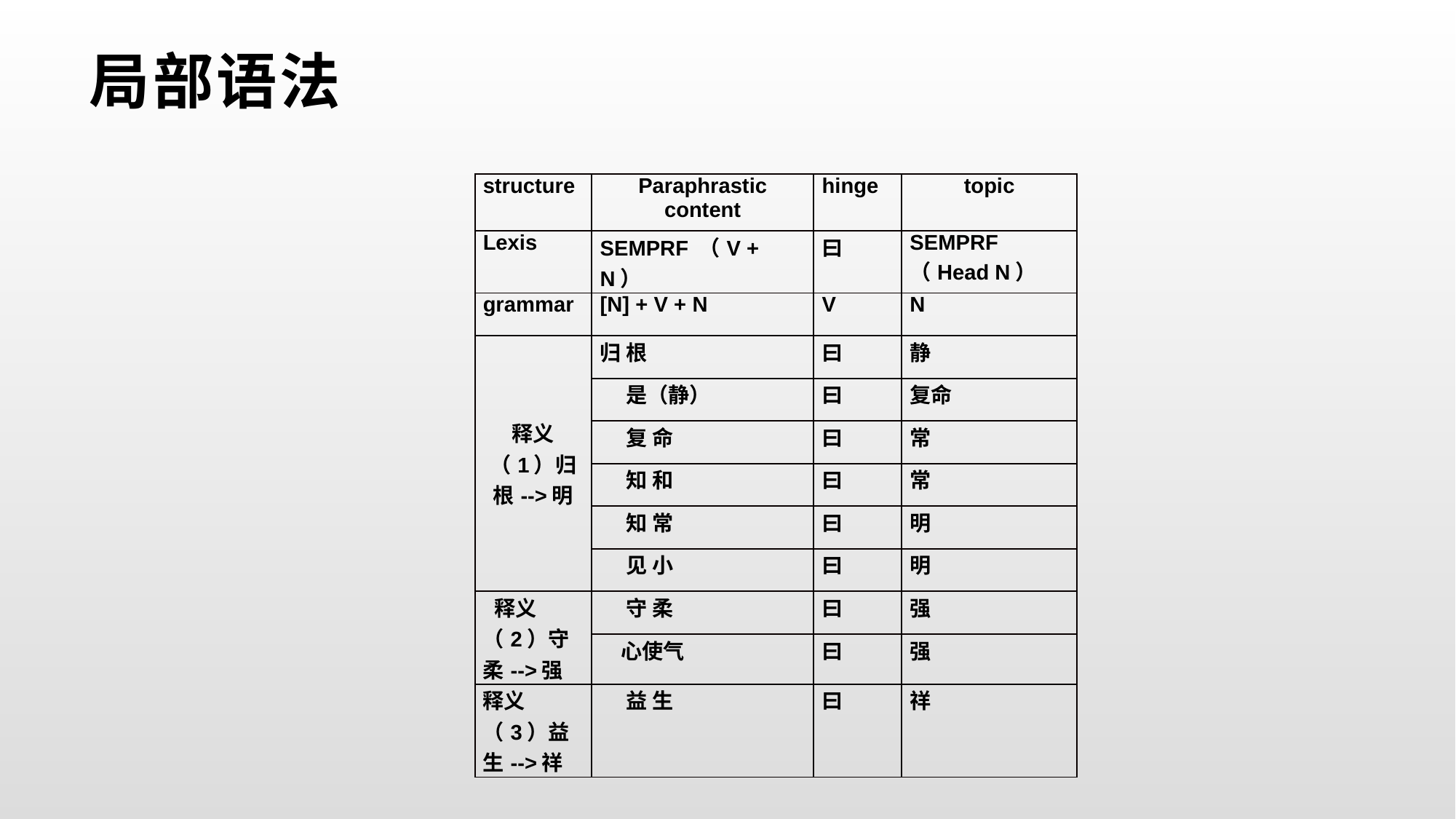

# 局部语法
| structure | Paraphrastic content | hinge | topic |
| --- | --- | --- | --- |
| Lexis | SEMPRF （V + N） | 曰 | SEMPRF （Head N） |
| grammar | [N] + V + N | V | N |
| 释义（1）归根-->明 | 归 根 | 曰 | 静 |
|  | 是（静） | 曰 | 复命 |
|  | 复 命 | 曰 | 常 |
|  | 知 和 | 曰 | 常 |
|  | 知 常 | 曰 | 明 |
|  | 见 小 | 曰 | 明 |
| 释义（2）守柔-->强 | 守 柔 | 曰 | 强 |
|  | 心使气 | 曰 | 强 |
| 释义（3）益生-->祥 | 益 生 | 曰 | 祥 |